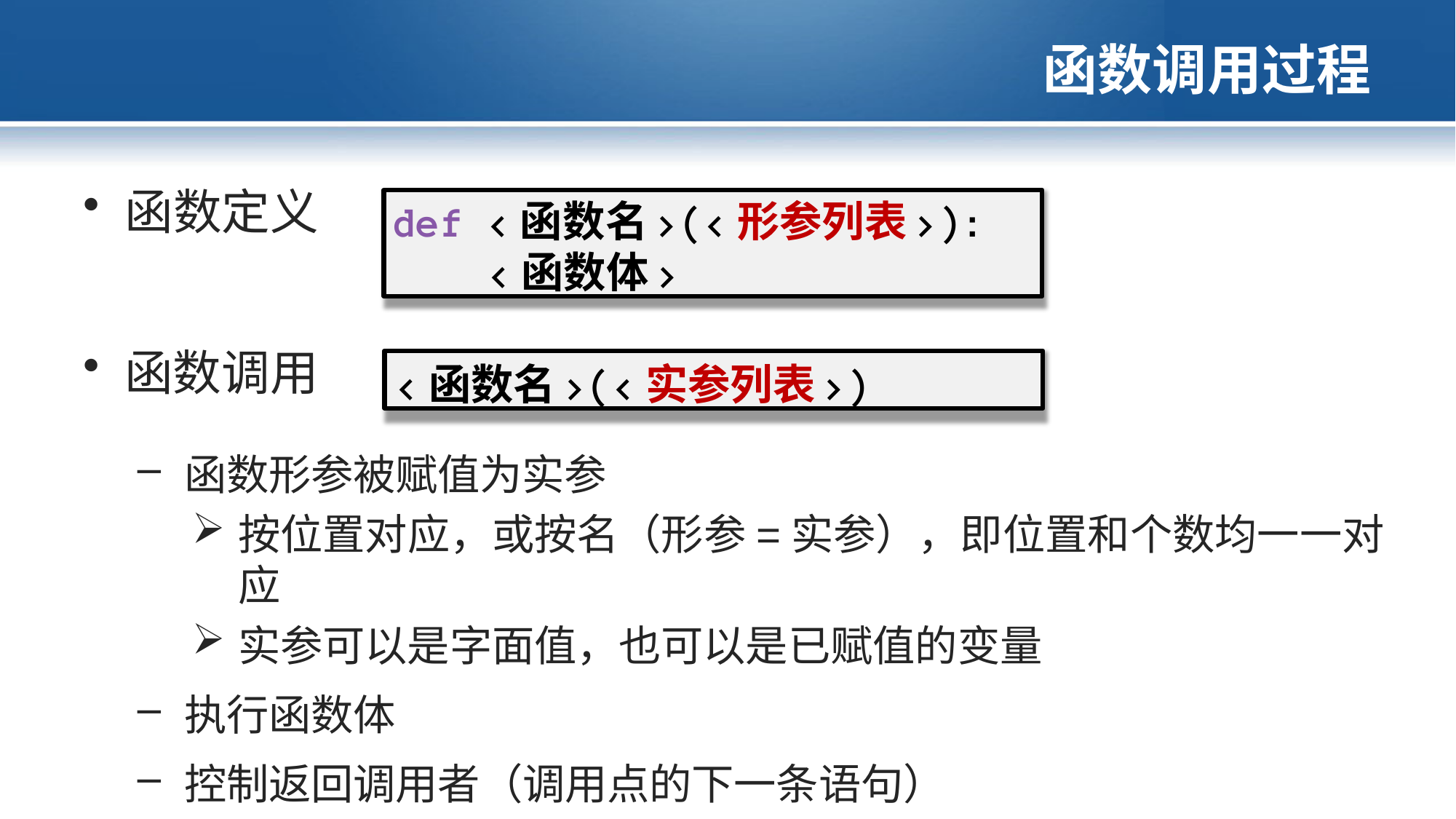

# 函数调用过程
函数定义

def <函数名>(<形参列表>):
<函数体>
函数调用

<函数名>(<实参列表>)
函数形参被赋值为实参
按位置对应，或按名（形参=实参），即位置和个数均一一对应
实参可以是字面值，也可以是已赋值的变量
执行函数体
控制返回调用者（调用点的下一条语句）